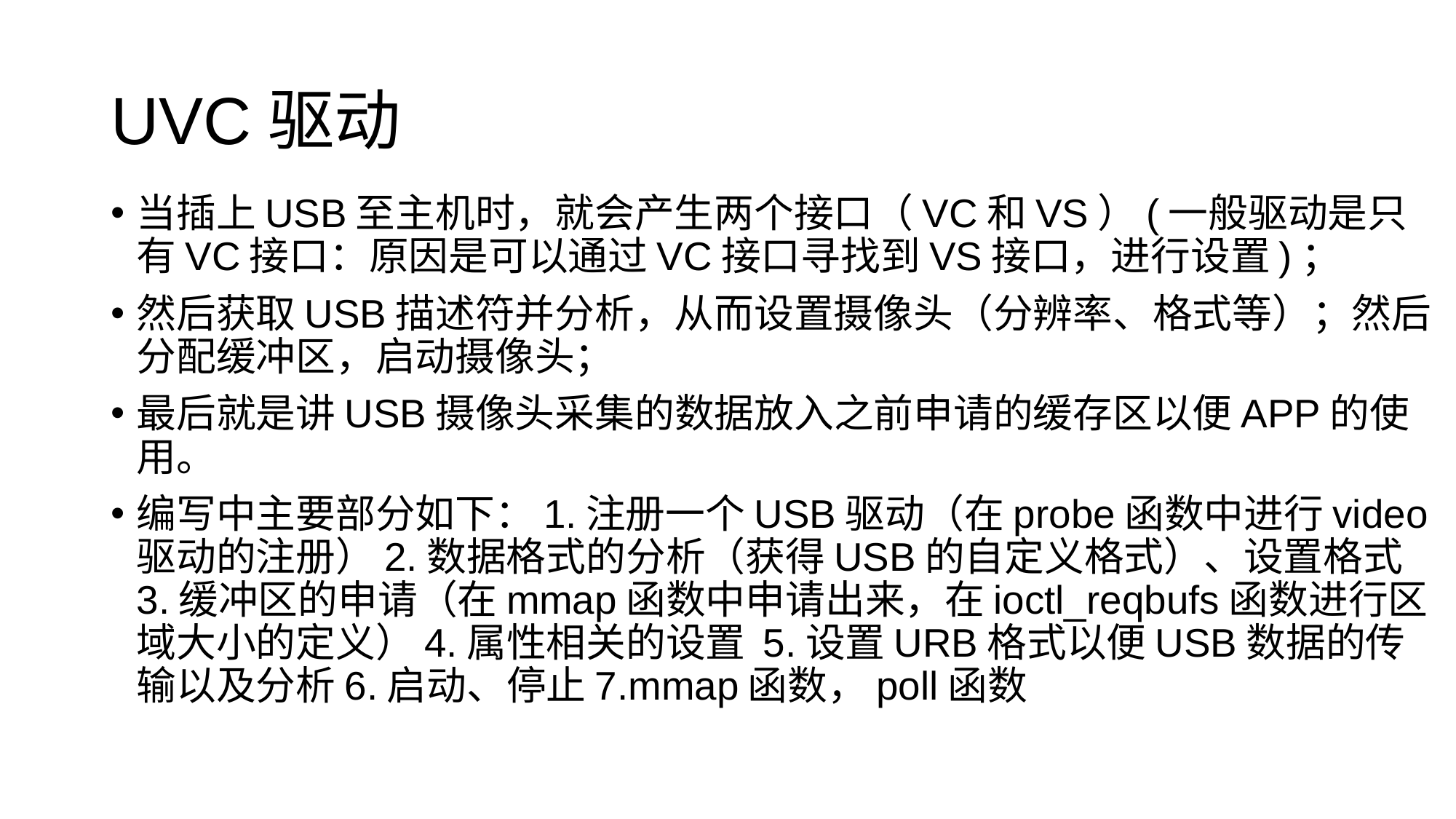

# UVC驱动
当插上USB至主机时，就会产生两个接口（VC和VS）(一般驱动是只有VC接口：原因是可以通过VC接口寻找到VS接口，进行设置)；
然后获取USB描述符并分析，从而设置摄像头（分辨率、格式等）；然后分配缓冲区，启动摄像头；
最后就是讲USB摄像头采集的数据放入之前申请的缓存区以便APP的使用。
编写中主要部分如下：1.注册一个USB驱动（在probe函数中进行video驱动的注册）2.数据格式的分析（获得USB的自定义格式）、设置格式3.缓冲区的申请（在mmap函数中申请出来，在ioctl_reqbufs函数进行区域大小的定义）4.属性相关的设置 5.设置URB格式以便USB数据的传输以及分析6.启动、停止7.mmap函数，poll函数